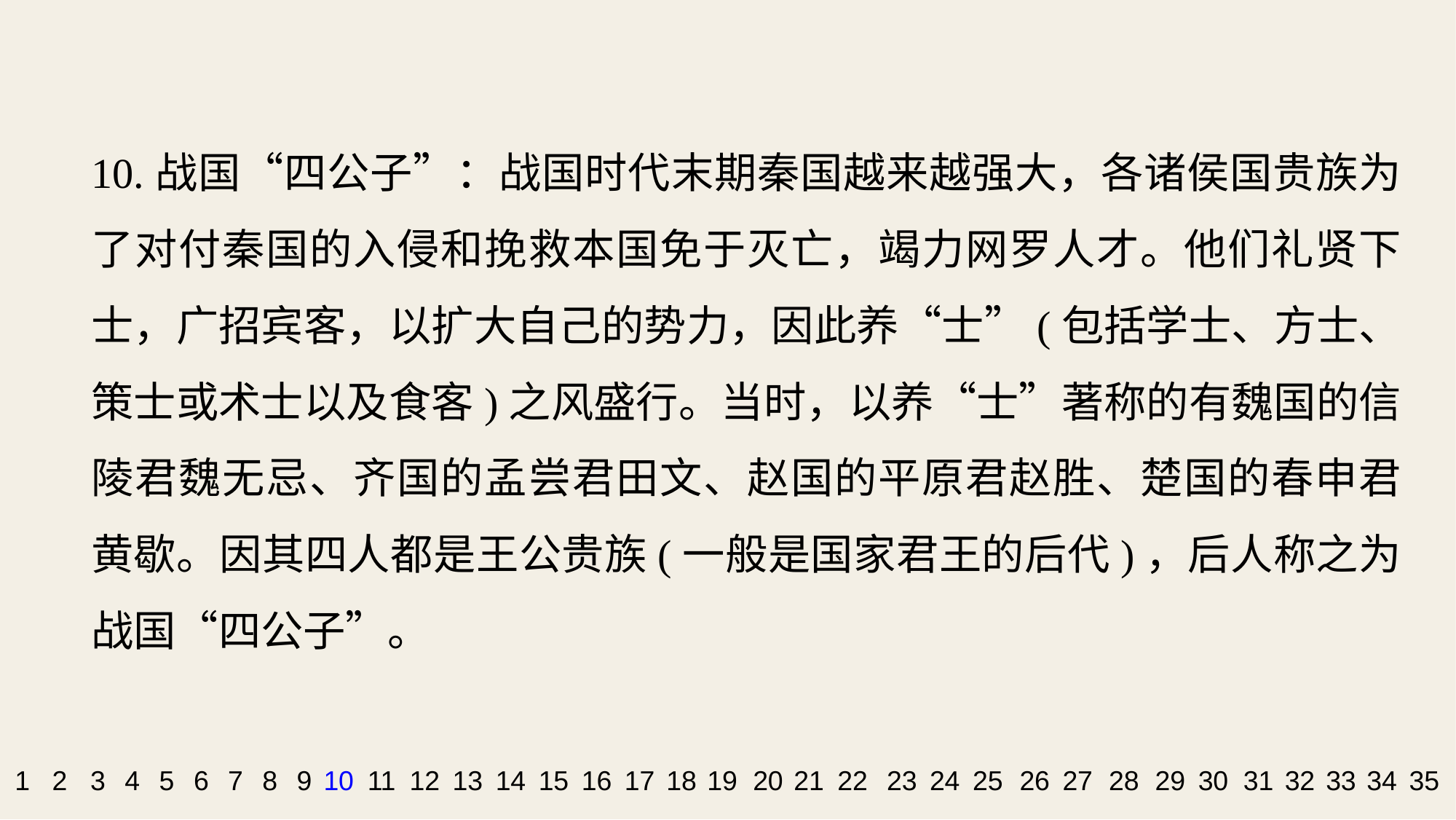

10.战国“四公子”：战国时代末期秦国越来越强大，各诸侯国贵族为了对付秦国的入侵和挽救本国免于灭亡，竭力网罗人才。他们礼贤下士，广招宾客，以扩大自己的势力，因此养“士”(包括学士、方士、策士或术士以及食客)之风盛行。当时，以养“士”著称的有魏国的信陵君魏无忌、齐国的孟尝君田文、赵国的平原君赵胜、楚国的春申君黄歇。因其四人都是王公贵族(一般是国家君王的后代)，后人称之为战国“四公子”。
1
2
3
4
5
6
7
8
9
10
11
12
13
14
15
16
17
18
19
20
21
22
23
24
25
26
27
28
29
30
31
32
33
34
35